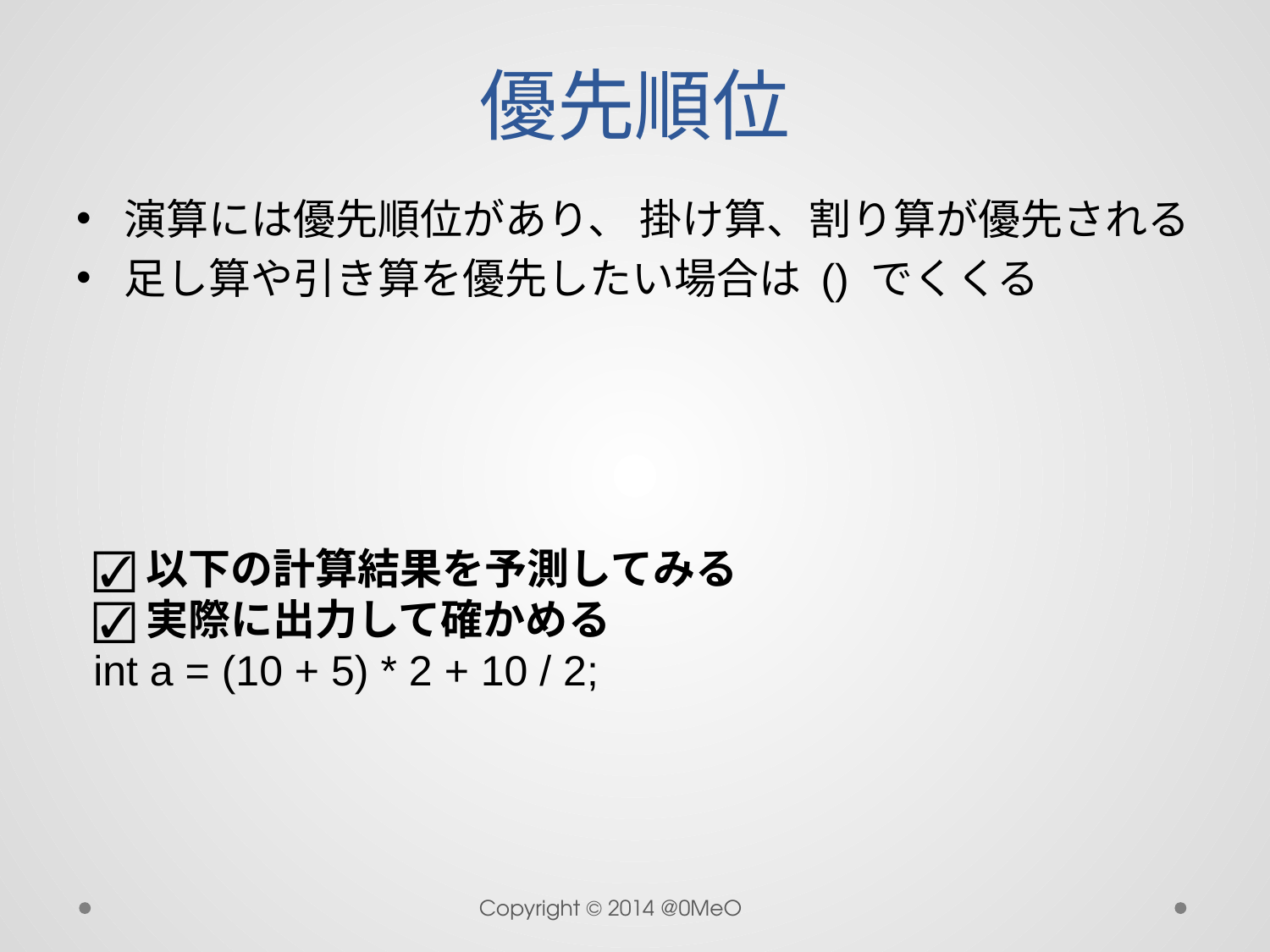

# 優先順位
演算には優先順位があり、 掛け算、割り算が優先される
足し算や引き算を優先したい場合は () でくくる
☑以下の計算結果を予測してみる
☑実際に出力して確かめる
int a = (10 + 5) * 2 + 10 / 2;